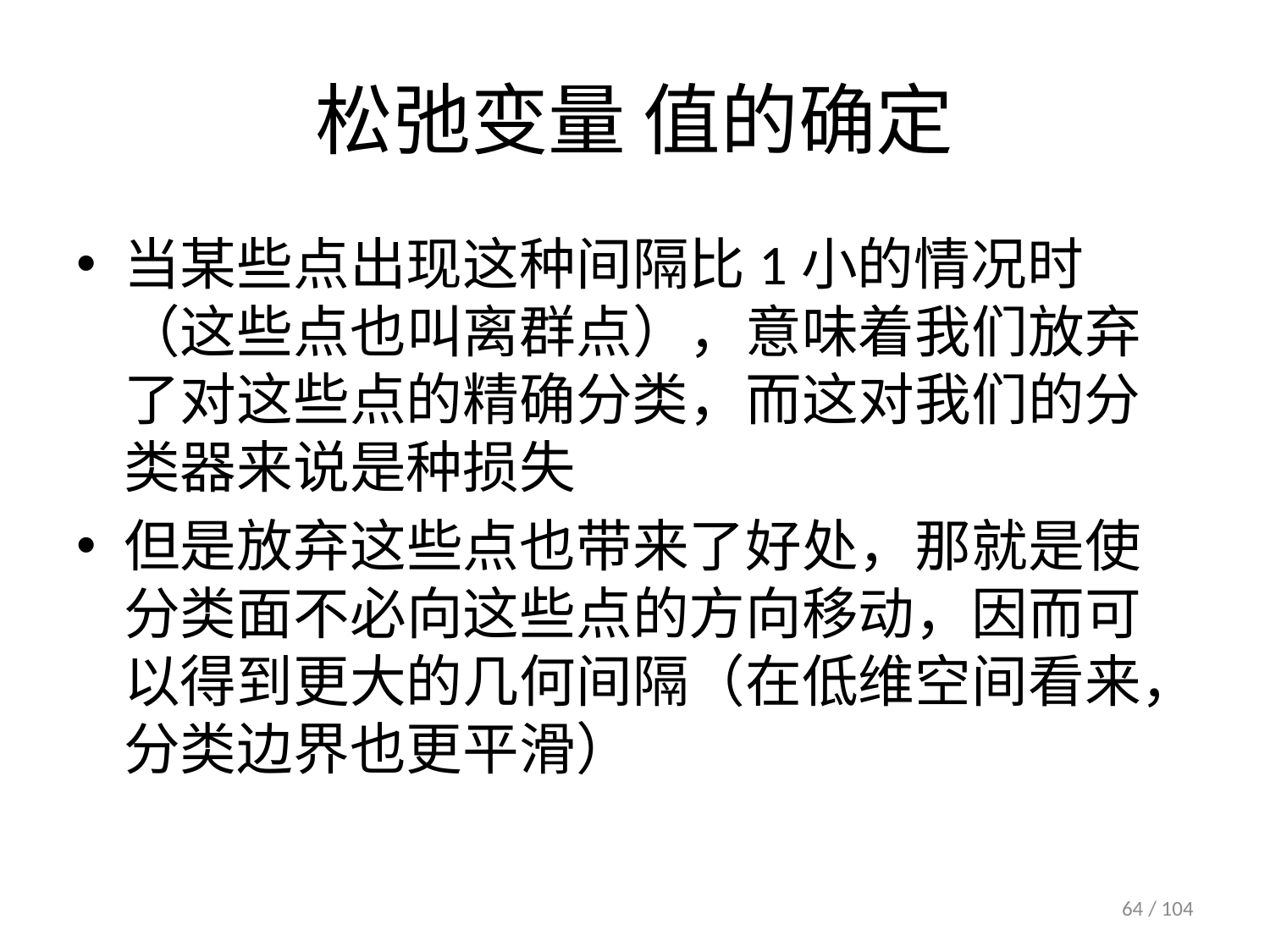

# 松弛变量 值的确定
当某些点出现这种间隔比1小的情况时（这些点也叫离群点），意味着我们放弃了对这些点的精确分类，而这对我们的分类器来说是种损失
但是放弃这些点也带来了好处，那就是使分类面不必向这些点的方向移动，因而可以得到更大的几何间隔（在低维空间看来，分类边界也更平滑）
64